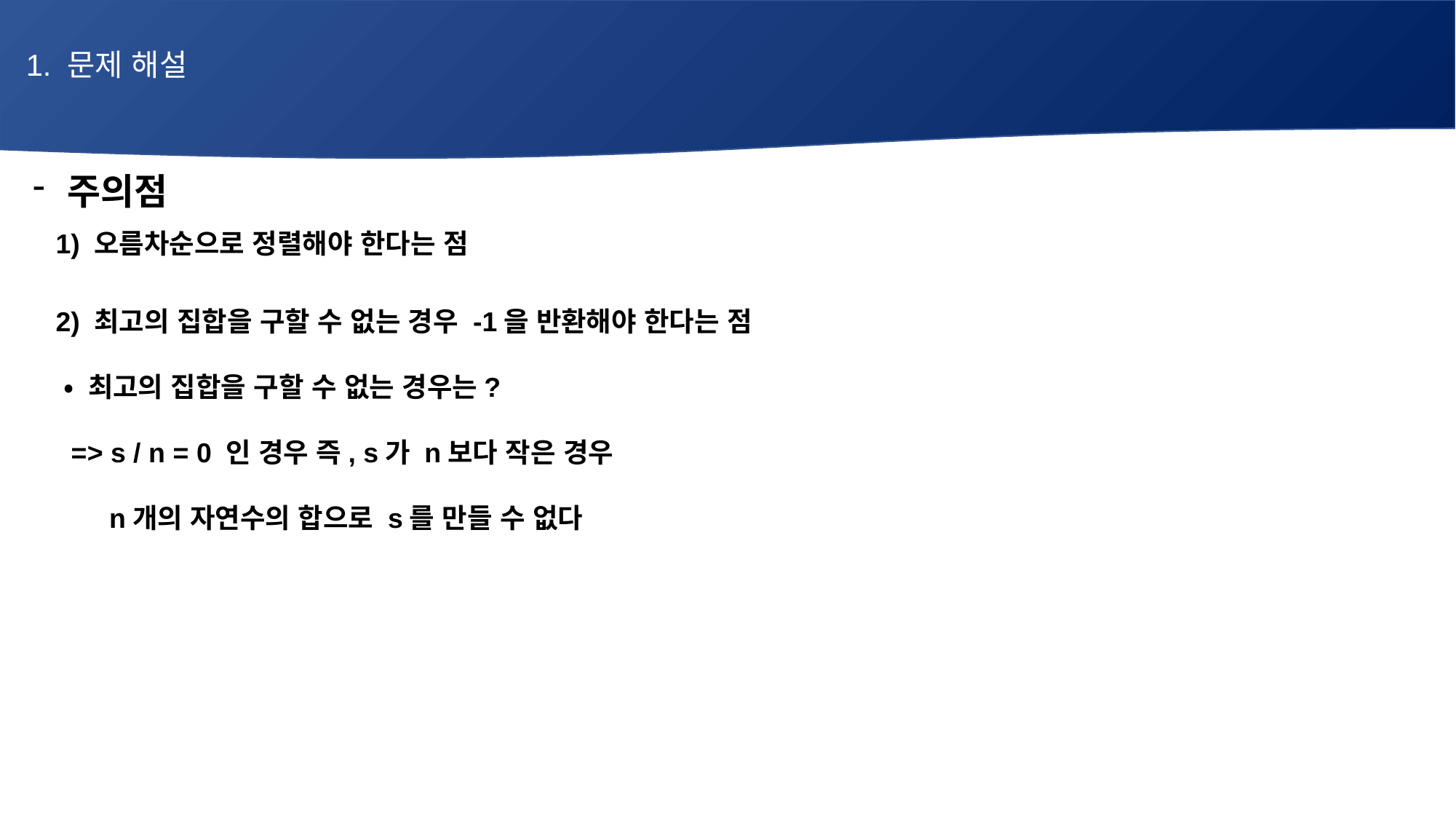

1. 문제 해설
주의점
   1) 오름차순으로 정렬해야 한다는 점

   2) 최고의 집합을 구할 수 없는 경우 -1을 반환해야 한다는 점

    • 최고의 집합을 구할 수 없는 경우는?

     => s / n = 0 인 경우 즉, s가 n보다 작은 경우

          n개의 자연수의 합으로 s를 만들 수 없다